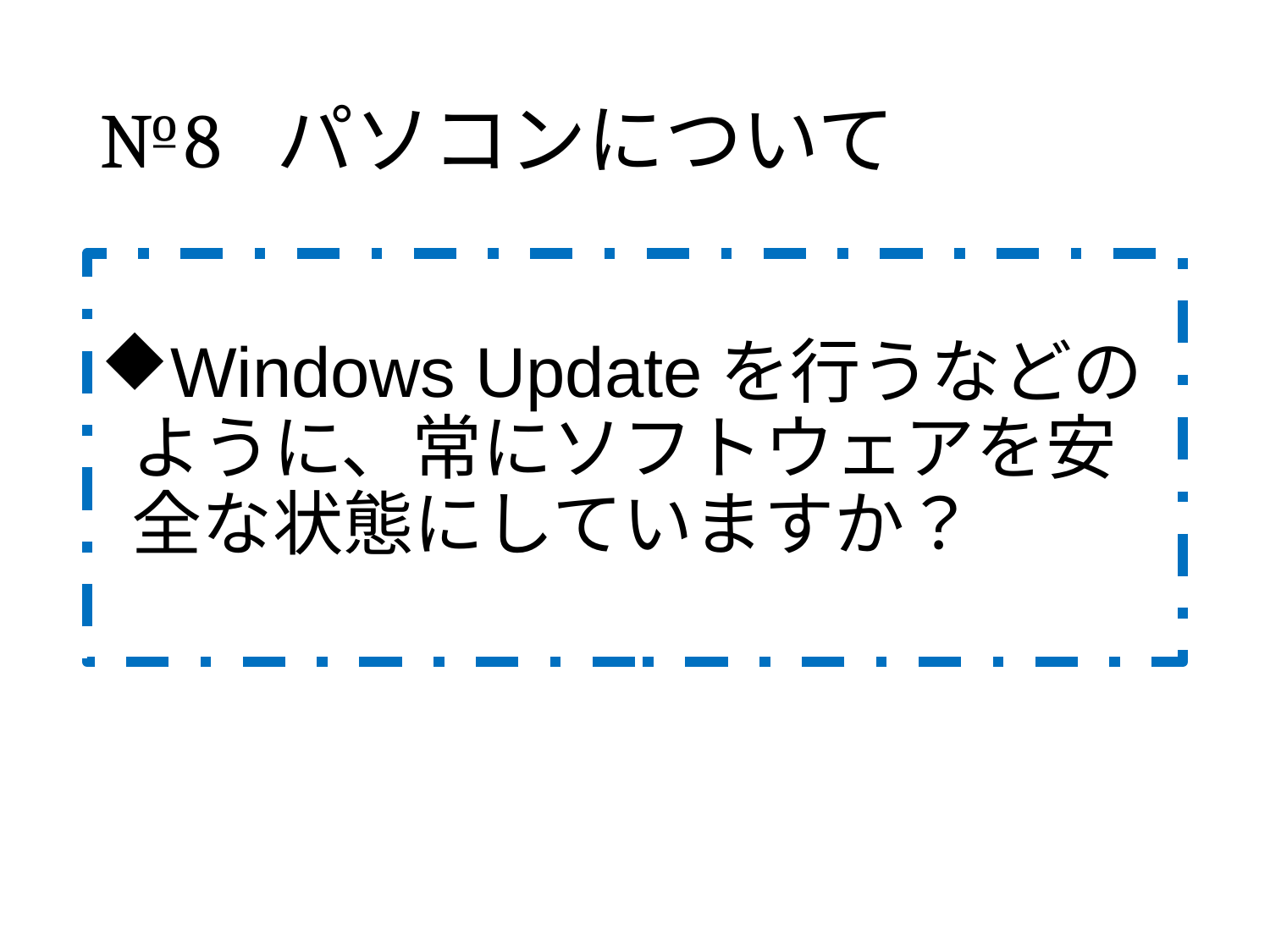

# №8  パソコンについて

Windows Updateを行うなどのように、常にソフトウェアを安全な状態にしていますか？